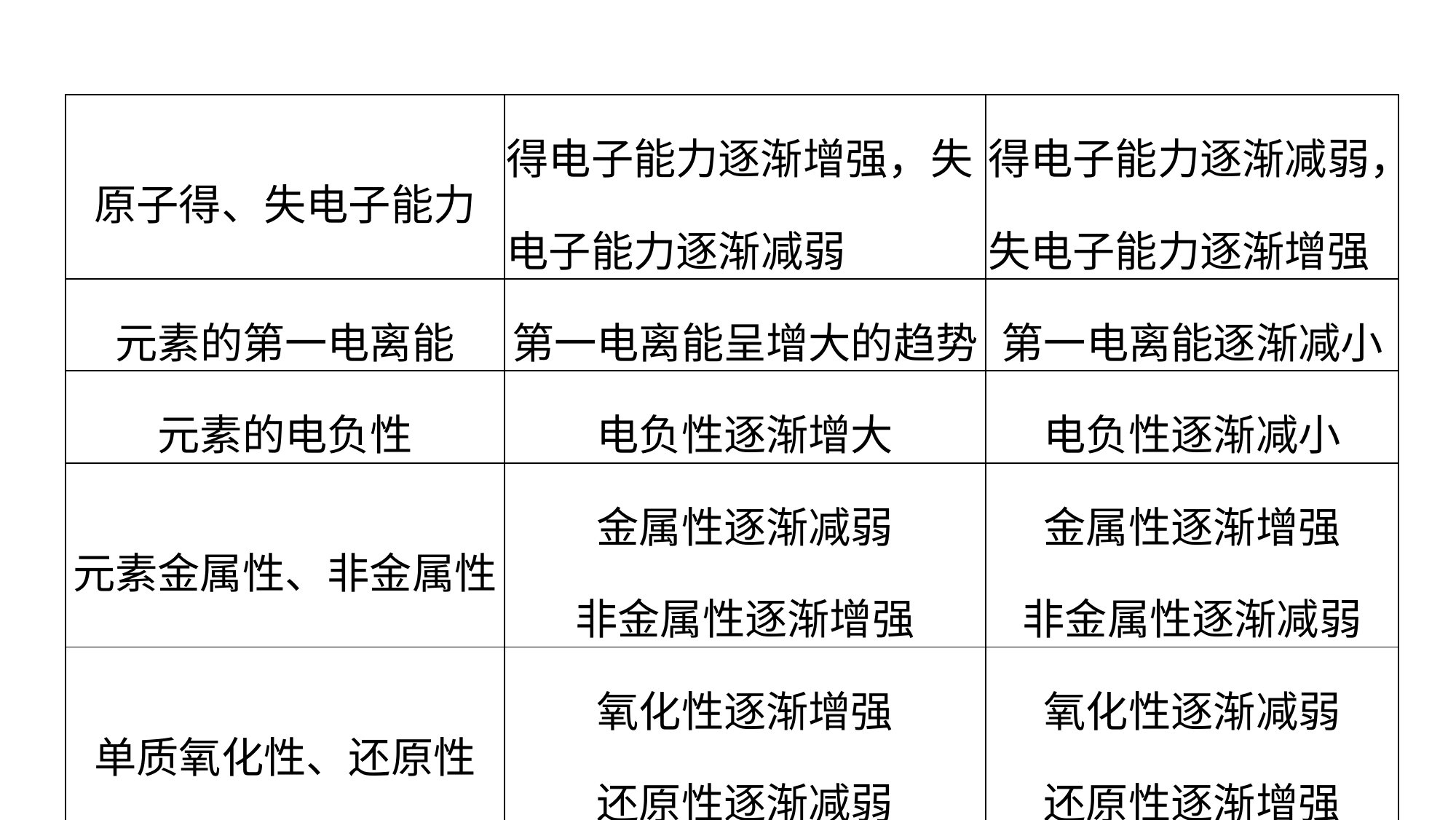

| 原子得、失电子能力 | 得电子能力逐渐增强，失电子能力逐渐减弱 | 得电子能力逐渐减弱，失电子能力逐渐增强 |
| --- | --- | --- |
| 元素的第一电离能 | 第一电离能呈增大的趋势 | 第一电离能逐渐减小 |
| 元素的电负性 | 电负性逐渐增大 | 电负性逐渐减小 |
| 元素金属性、非金属性 | 金属性逐渐减弱 非金属性逐渐增强 | 金属性逐渐增强 非金属性逐渐减弱 |
| 单质氧化性、还原性 | 氧化性逐渐增强 还原性逐渐减弱 | 氧化性逐渐减弱 还原性逐渐增强 |